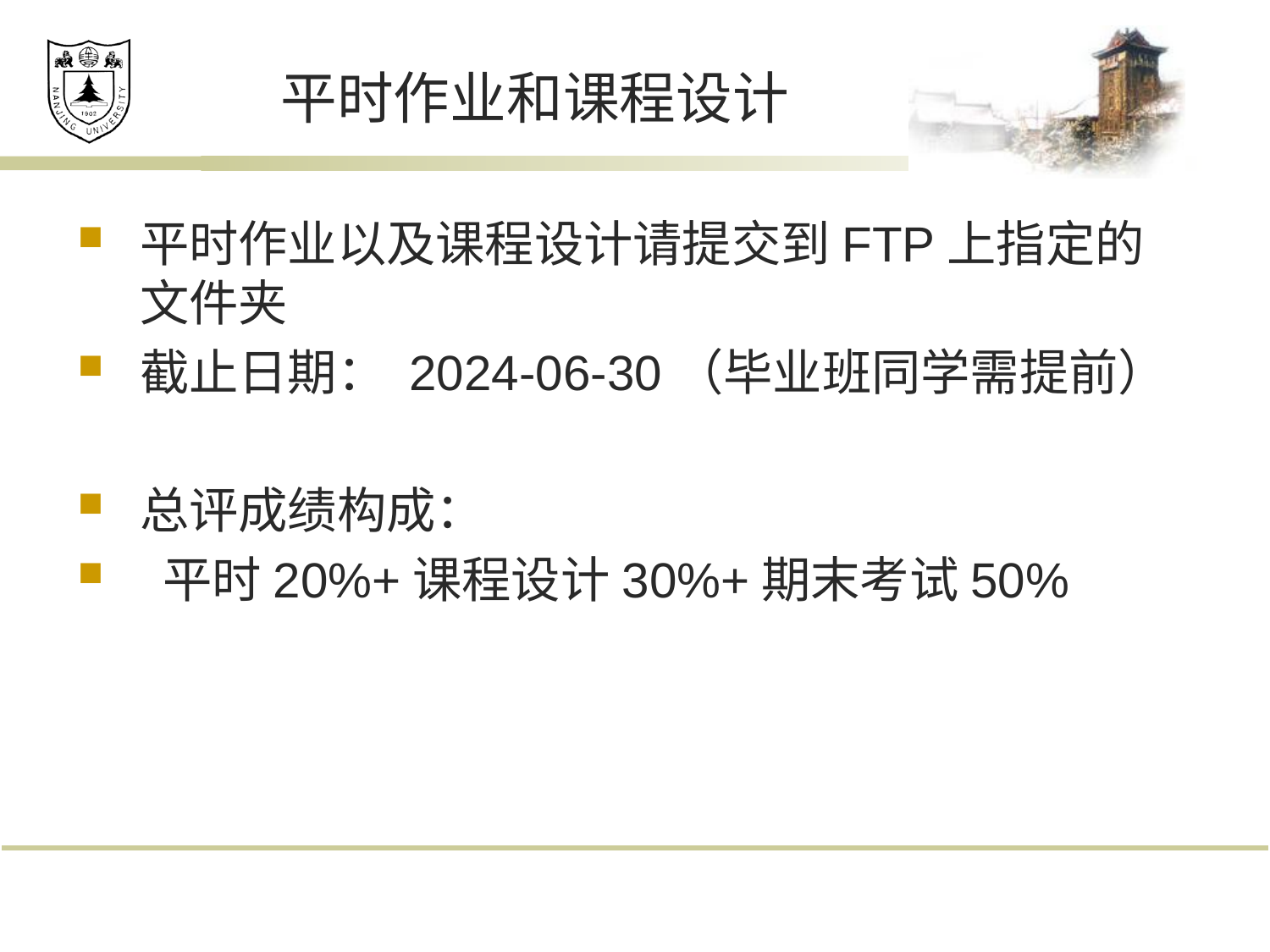

# 平时作业和课程设计
平时作业以及课程设计请提交到FTP上指定的文件夹
截止日期： 2024-06-30（毕业班同学需提前）

总评成绩构成：
 平时20%+课程设计30%+期末考试50%